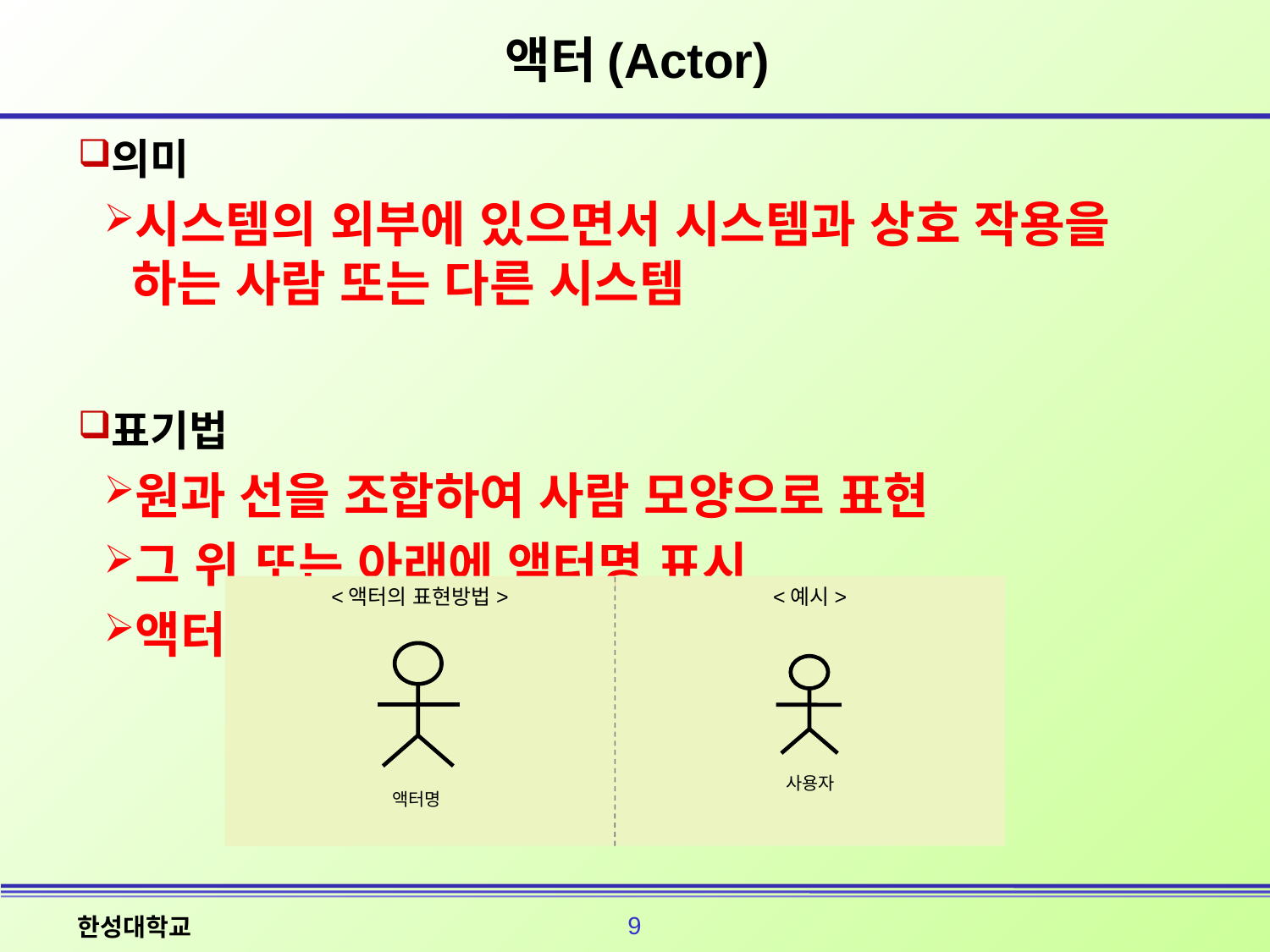

# 액터(Actor)
의미
시스템의 외부에 있으면서 시스템과 상호 작용을 하는 사람 또는 다른 시스템

표기법
원과 선을 조합하여 사람 모양으로 표현
그 위 또는 아래에 액터명 표시
액터명은 액터의 역할로 정함

<액터의 표현방법>
<예시>

사용자
액터명